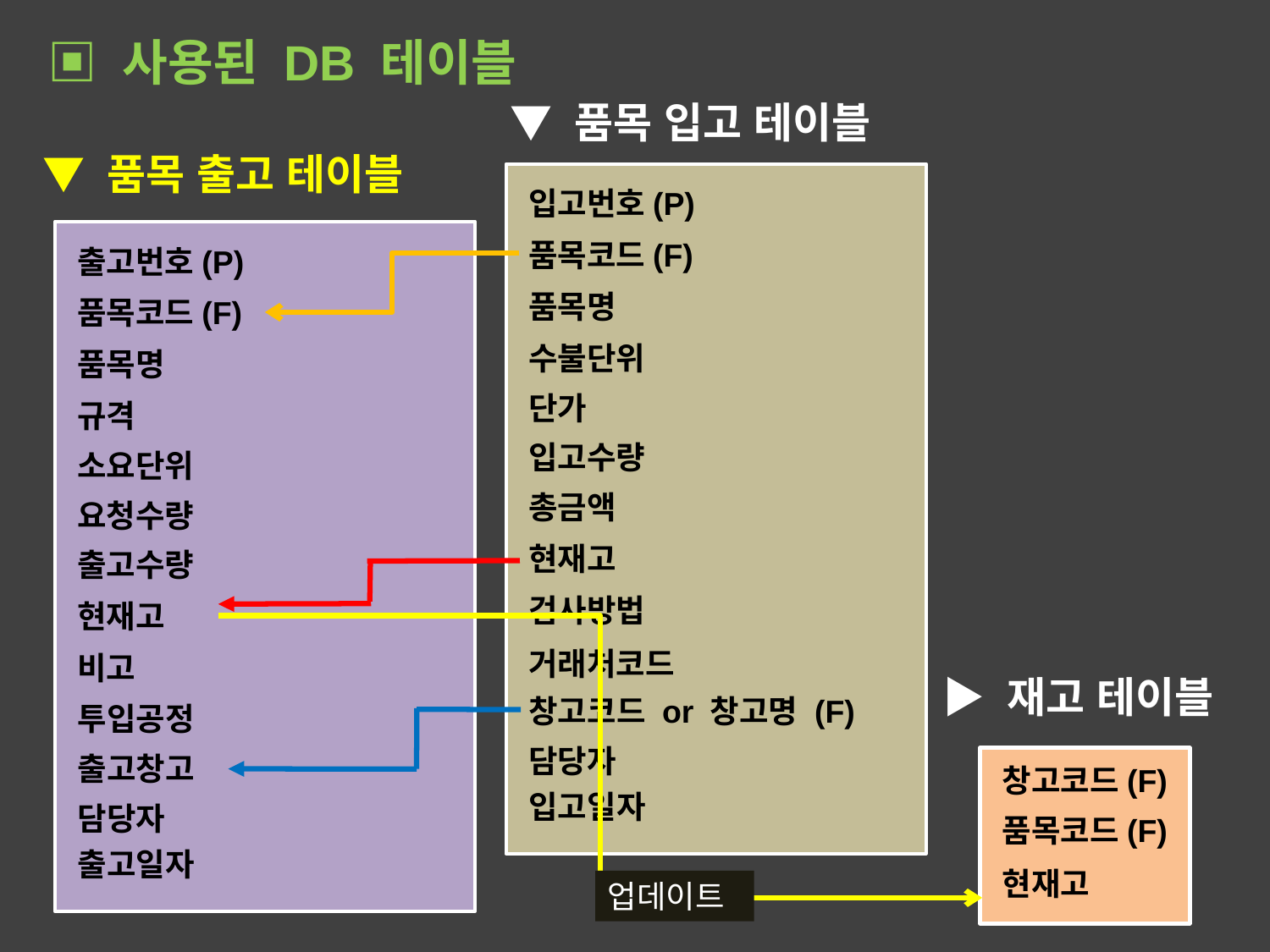

▣ 사용된 DB 테이블
▼ 품목 입고 테이블
▼ 품목 출고 테이블

입고번호(P)

품목코드(F)
출고번호(P)
품목명
품목코드(F)
수불단위
품목명
단가
규격
입고수량
소요단위
총금액
요청수량
현재고
출고수량
검사방법
현재고
거래처코드
비고
▶ 재고 테이블
창고코드 or 창고명 (F)
투입공정
담당자
출고창고

창고코드(F)
입고일자
담당자
품목코드(F)
출고일자
현재고
업데이트